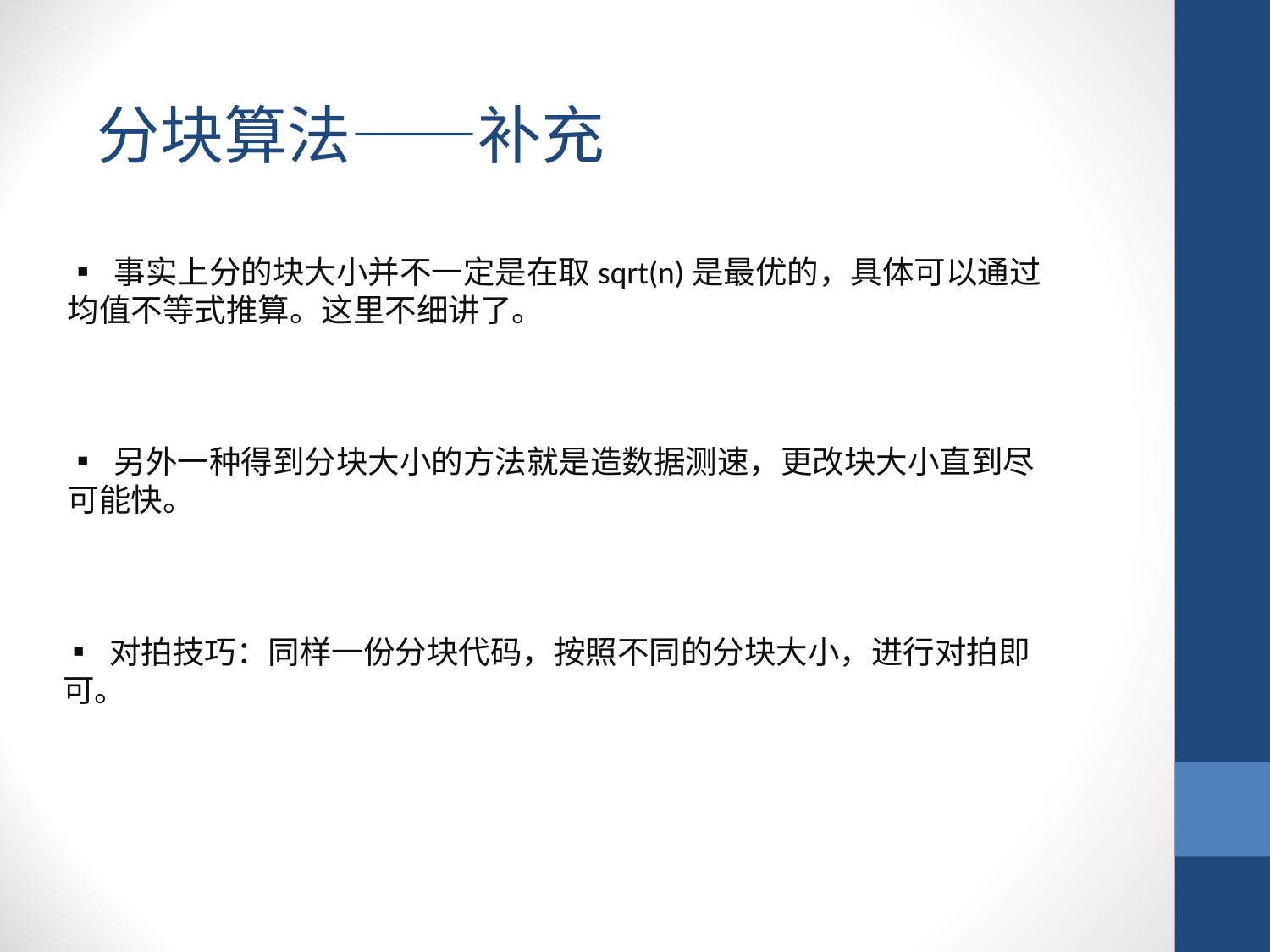

分块算法——补充
▪ 事实上分的块大小并不一定是在取sqrt(n)是最优的，具体可以通过均值不等式推算。这里不细讲了。
▪ 另外一种得到分块大小的方法就是造数据测速，更改块大小直到尽可能快。
▪ 对拍技巧：同样一份分块代码，按照不同的分块大小，进行对拍即可。